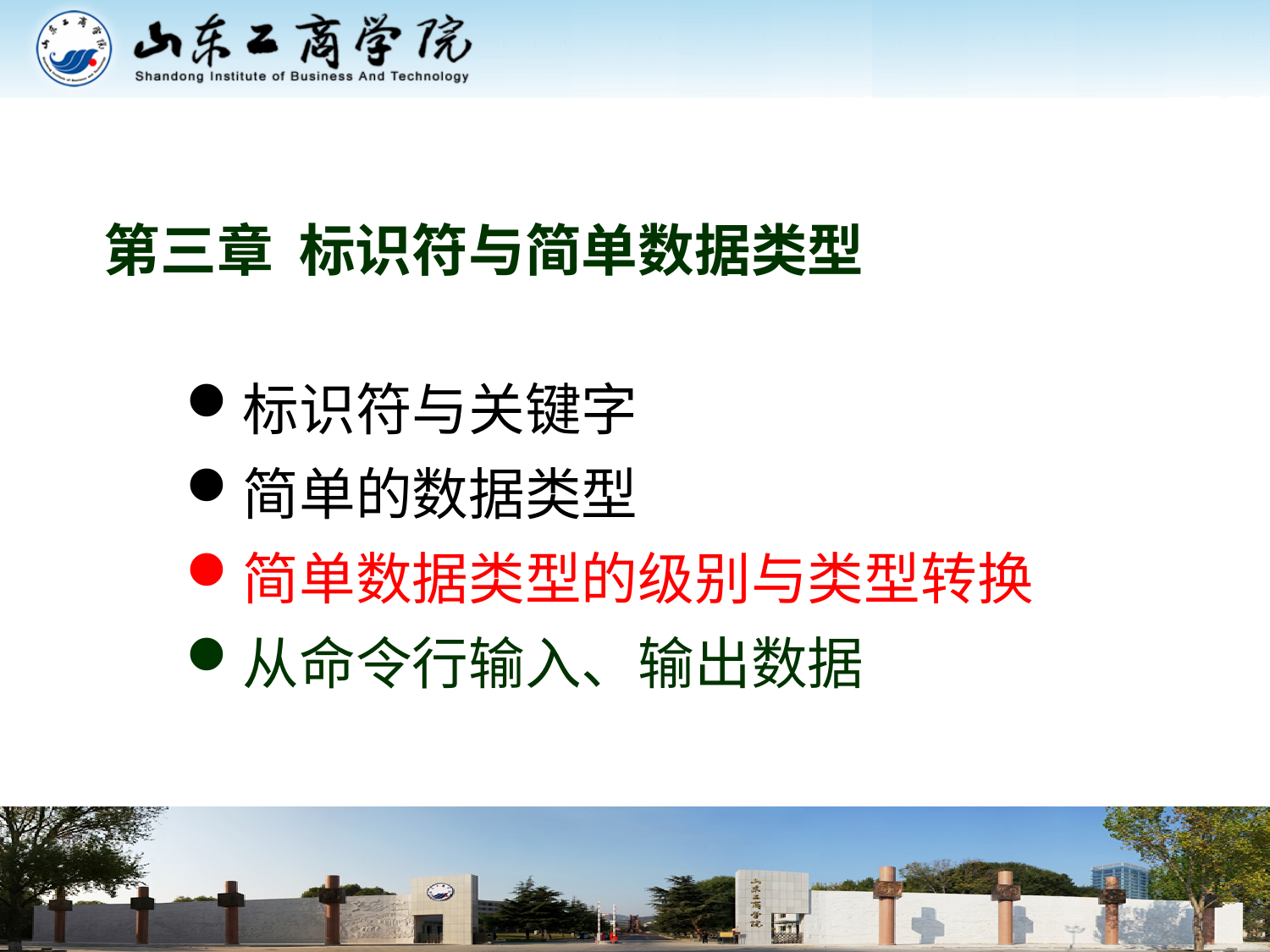

第三章  标识符与简单数据类型
标识符与关键字
简单的数据类型
简单数据类型的级别与类型转换
从命令行输入、输出数据